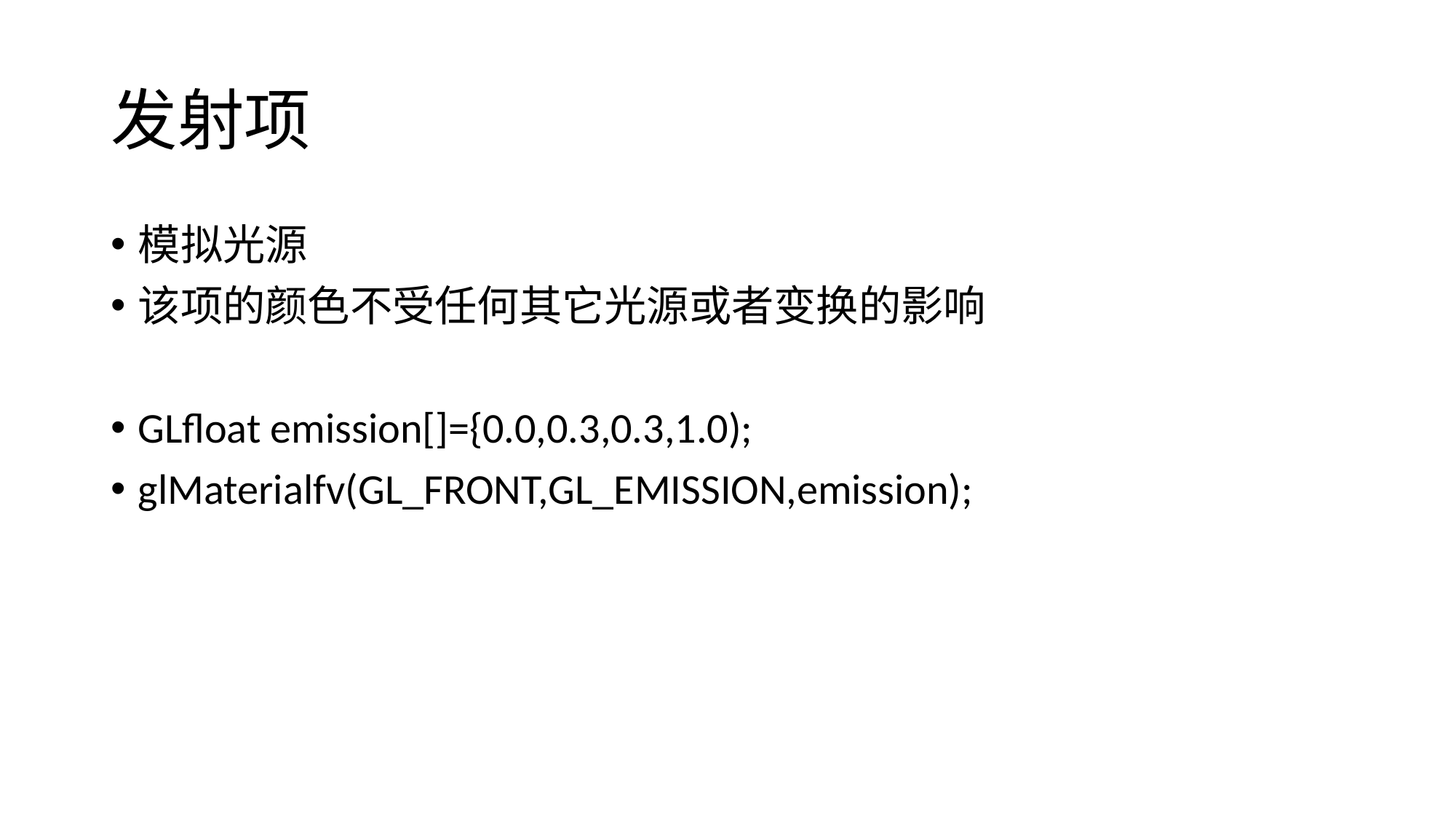

# 发射项
模拟光源
该项的颜色不受任何其它光源或者变换的影响

GLfloat emission[]={0.0,0.3,0.3,1.0);
glMaterialfv(GL_FRONT,GL_EMISSION,emission);